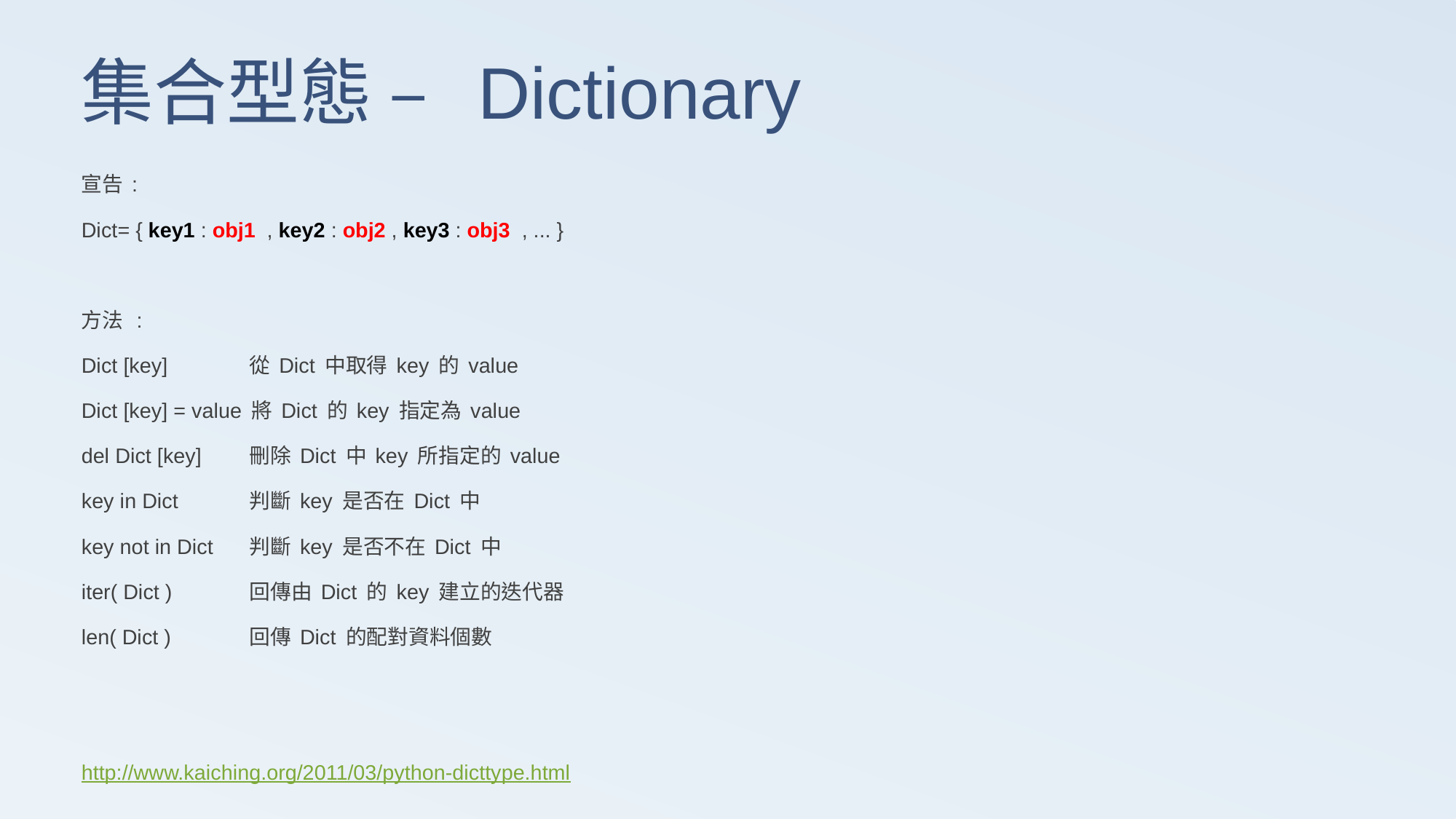

# 集合型態 –  Dictionary
宣告 :

Dict= { key1 : obj1  , key2 : obj2 , key3 : obj3  , ... }

方法  :

Dict [key]	從 Dict 中取得 key 的 value

Dict [key] = value 將 Dict 的 key 指定為 value

del Dict [key]	刪除 Dict 中 key 所指定的 value

key in Dict	判斷 key 是否在 Dict 中

key not in Dict	判斷 key 是否不在 Dict 中

iter( Dict )	回傳由 Dict 的 key 建立的迭代器

len( Dict )	回傳 Dict 的配對資料個數

http://www.kaiching.org/2011/03/python-dicttype.html